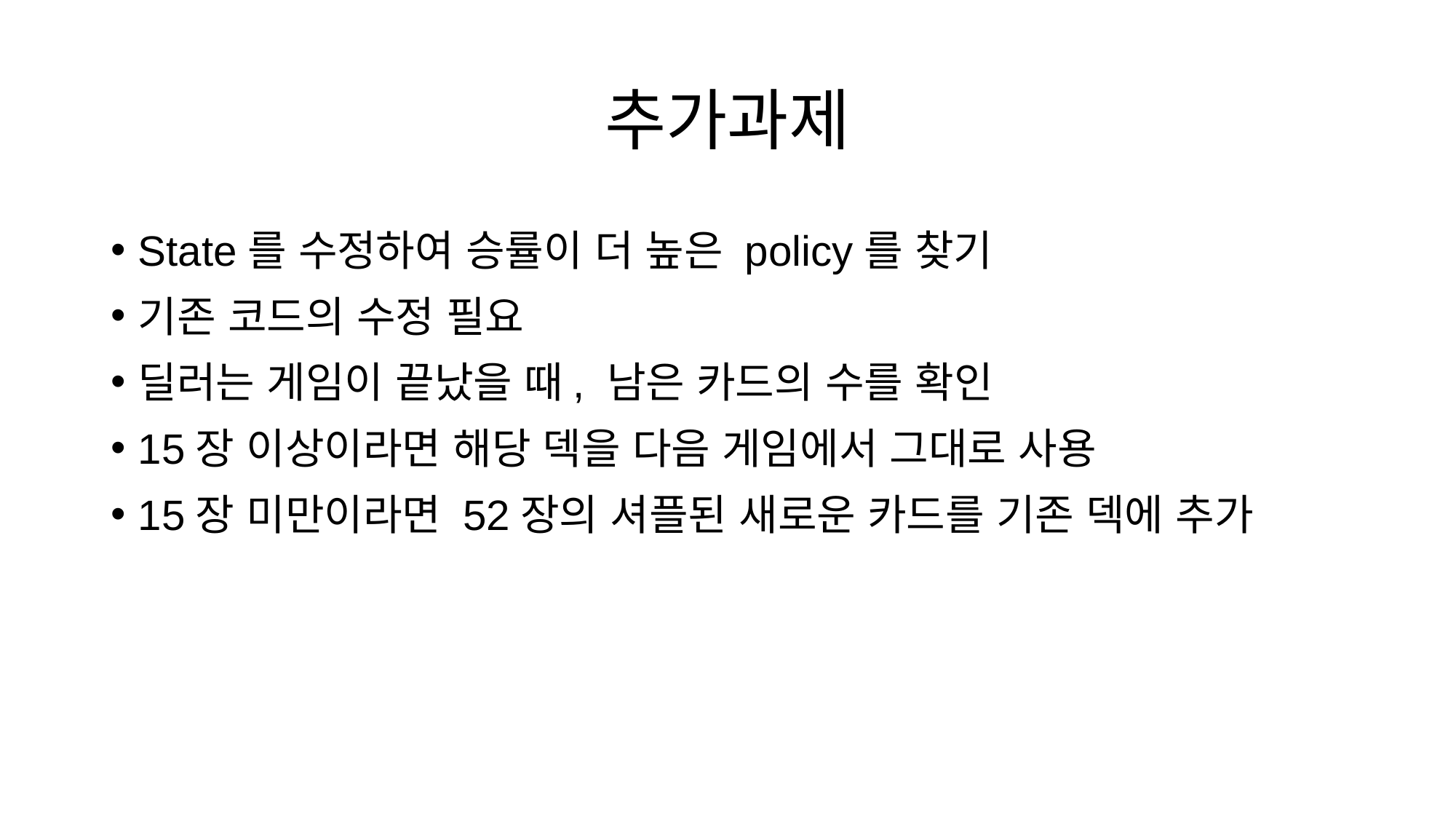

# 추가과제
State를 수정하여 승률이 더 높은 policy를 찾기
기존 코드의 수정 필요
딜러는 게임이 끝났을 때, 남은 카드의 수를 확인
15장 이상이라면 해당 덱을 다음 게임에서 그대로 사용
15장 미만이라면 52장의 셔플된 새로운 카드를 기존 덱에 추가